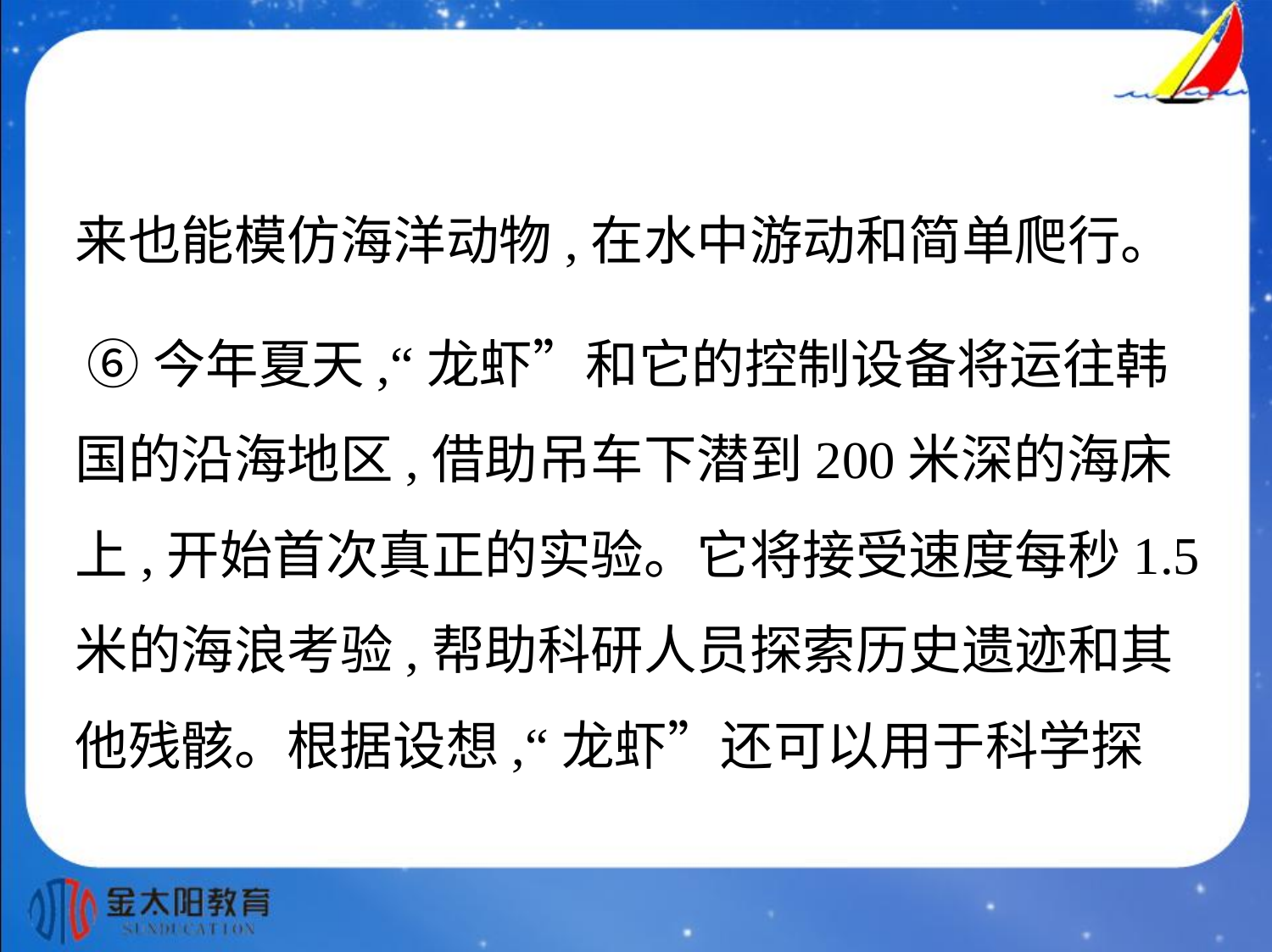

来也能模仿海洋动物,在水中游动和简单爬行。
 ⑥今年夏天,“龙虾”和它的控制设备将运往韩
国的沿海地区,借助吊车下潜到200米深的海床
上,开始首次真正的实验。它将接受速度每秒1.5
米的海浪考验,帮助科研人员探索历史遗迹和其
他残骸。根据设想,“龙虾”还可以用于科学探